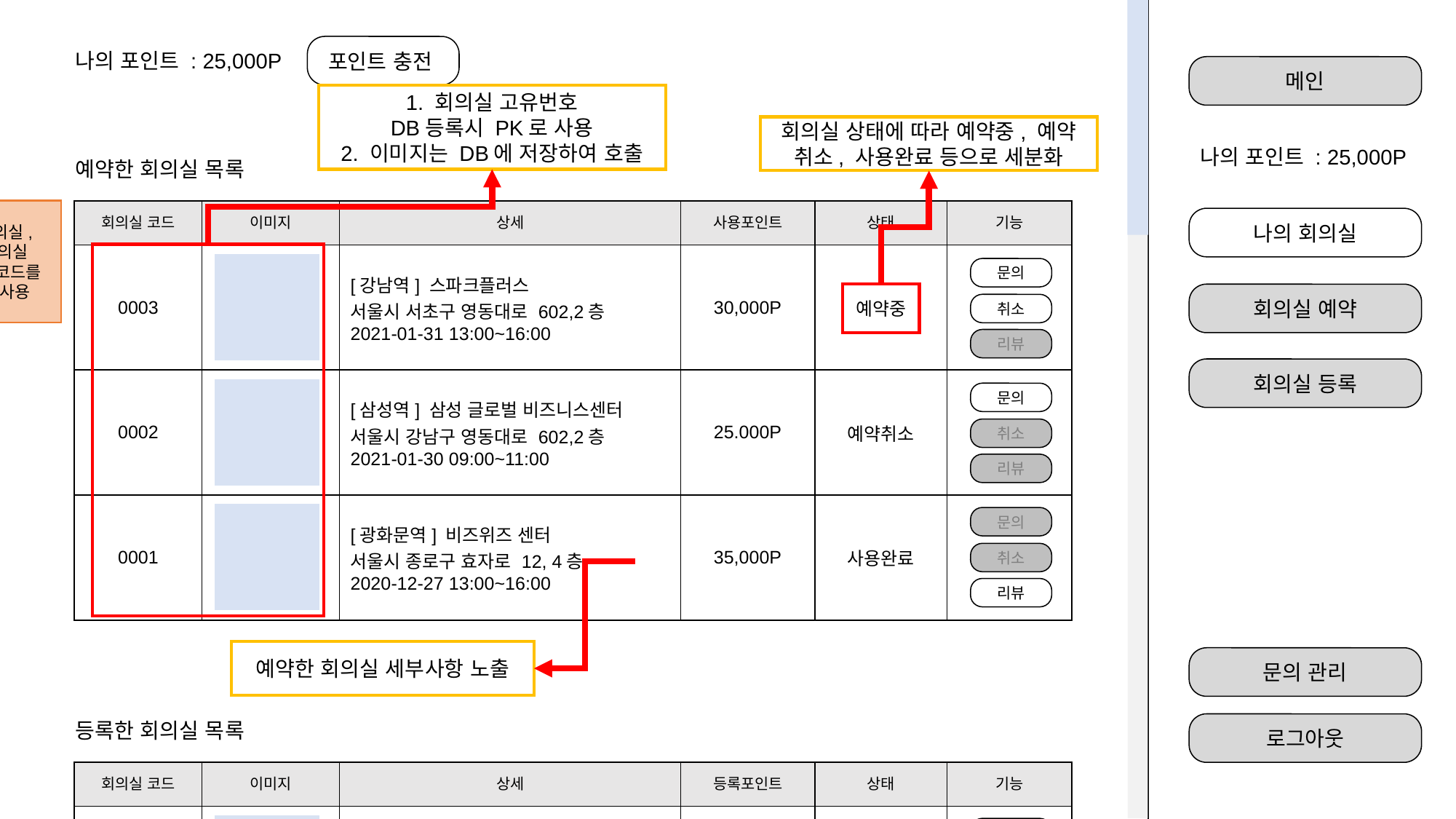

나의 회의실 – 예약한 회의실 목록

포인트 충전
나의 포인트 : 25,000P
메인
1. 회의실 고유번호
DB등록시 PK로 사용
2. 이미지는 DB에 저장하여 호출
회의실 상태에 따라 예약중, 예약 취소, 사용완료 등으로 세분화
나의 포인트 : 25,000P
예약한 회의실 목록
예약한 회의실,
등록한 회의실
회의실 고유코드를
같은 키로 사용
| 회의실 코드 | 이미지 | 상세 | 사용포인트 | 상태 | 기능 |
| --- | --- | --- | --- | --- | --- |
| 0003 |  | [강남역] 스파크플러스 서울시 서초구 영동대로 602,2층 2021-01-31 13:00~16:00 | 30,000P | 예약중 |  |
| 0002 |  | [삼성역] 삼성 글로벌 비즈니스센터 서울시 강남구 영동대로 602,2층 2021-01-30 09:00~11:00 | 25.000P | 예약취소 |  |
| 0001 |  | [광화문역] 비즈위즈 센터 서울시 종로구 효자로 12, 4층 2020-12-27 13:00~16:00 | 35,000P | 사용완료 |  |
나의 회의실

문의

회의실 예약
취소
리뷰
회의실 등록

문의
취소
리뷰

문의
취소
리뷰
예약한 회의실 세부사항 노출
문의 관리
등록한 회의실 목록
로그아웃
| 회의실 코드 | 이미지 | 상세 | 등록포인트 | 상태 | 기능 |
| --- | --- | --- | --- | --- | --- |
| 0007 |  | [종로구] 종로 몬스터 그룹 서울시 종로구 돈화문로 13, 2층 2021-02-14 14:00~16:00 | 20,000P | 승인대기 |  |
| 0006 |  | [신촌역] 어반커먼즈 서울시 마포구 서강로 144. 5층 2021-02-15 09:00~11:00 | 25.000P | 예약대기 |  |
| 0005 |  | [중구] 한화금융센터 서울시 중구 세종대로 92, 7층 2021-02-16 13:00~16:00 | 35,000P | 예약중 |  |
| 0004 |  | [동대문구] 회기동 주민센터 서울시 동대문구 회기로 12-1, B1층 2020-12-29 13:00~16:00 | 35,000P | 예약취소 |  |
| 0005 |  | [시청역] 패스트파이브 서울시 중구 남대문로 9길 24 2020-02-11 13:00~16:00 | 30,000P | 기간만료 |  |

수정
삭제
재등록
수정
삭제
재등록
수정
삭제
재등록
수정
삭제
재등록
수정
삭제
재등록